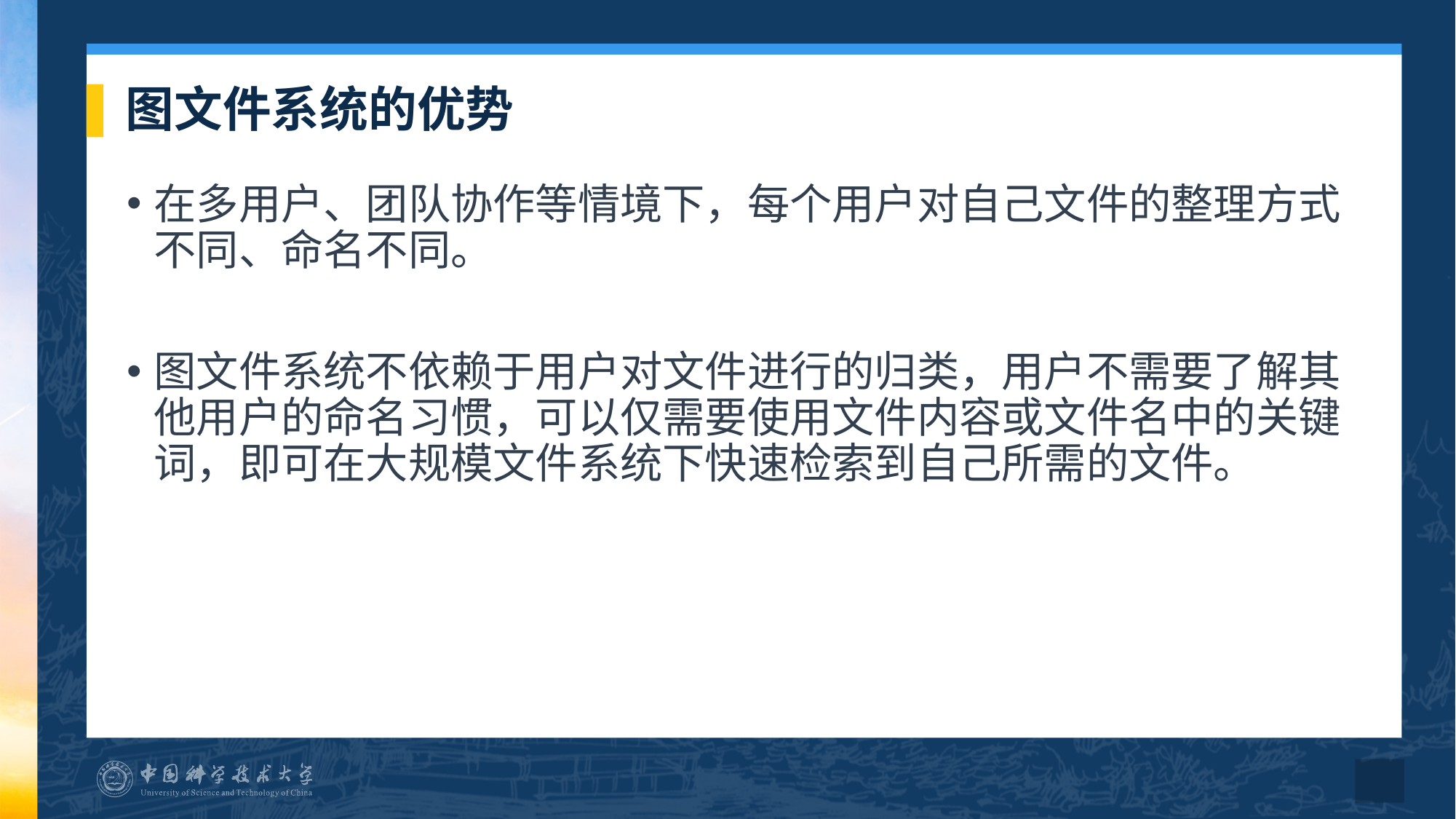

# 图文件系统的优势
在多用户、团队协作等情境下，每个用户对自己文件的整理方式不同、命名不同。

图文件系统不依赖于用户对文件进行的归类，用户不需要了解其他用户的命名习惯，可以仅需要使用文件内容或文件名中的关键词，即可在大规模文件系统下快速检索到自己所需的文件。
9